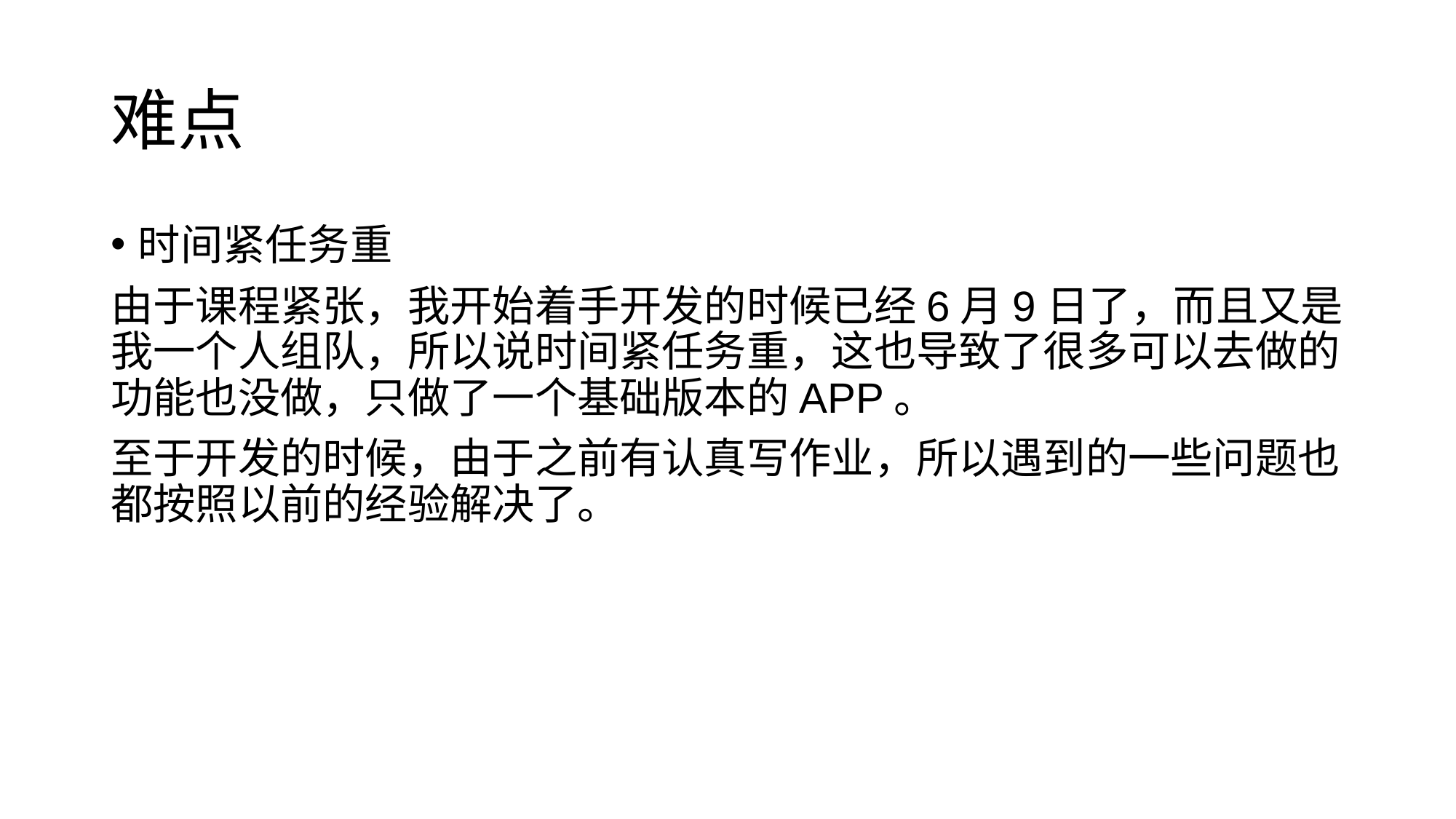

# 难点
时间紧任务重
由于课程紧张，我开始着手开发的时候已经6月9日了，而且又是我一个人组队，所以说时间紧任务重，这也导致了很多可以去做的功能也没做，只做了一个基础版本的APP。
至于开发的时候，由于之前有认真写作业，所以遇到的一些问题也都按照以前的经验解决了。